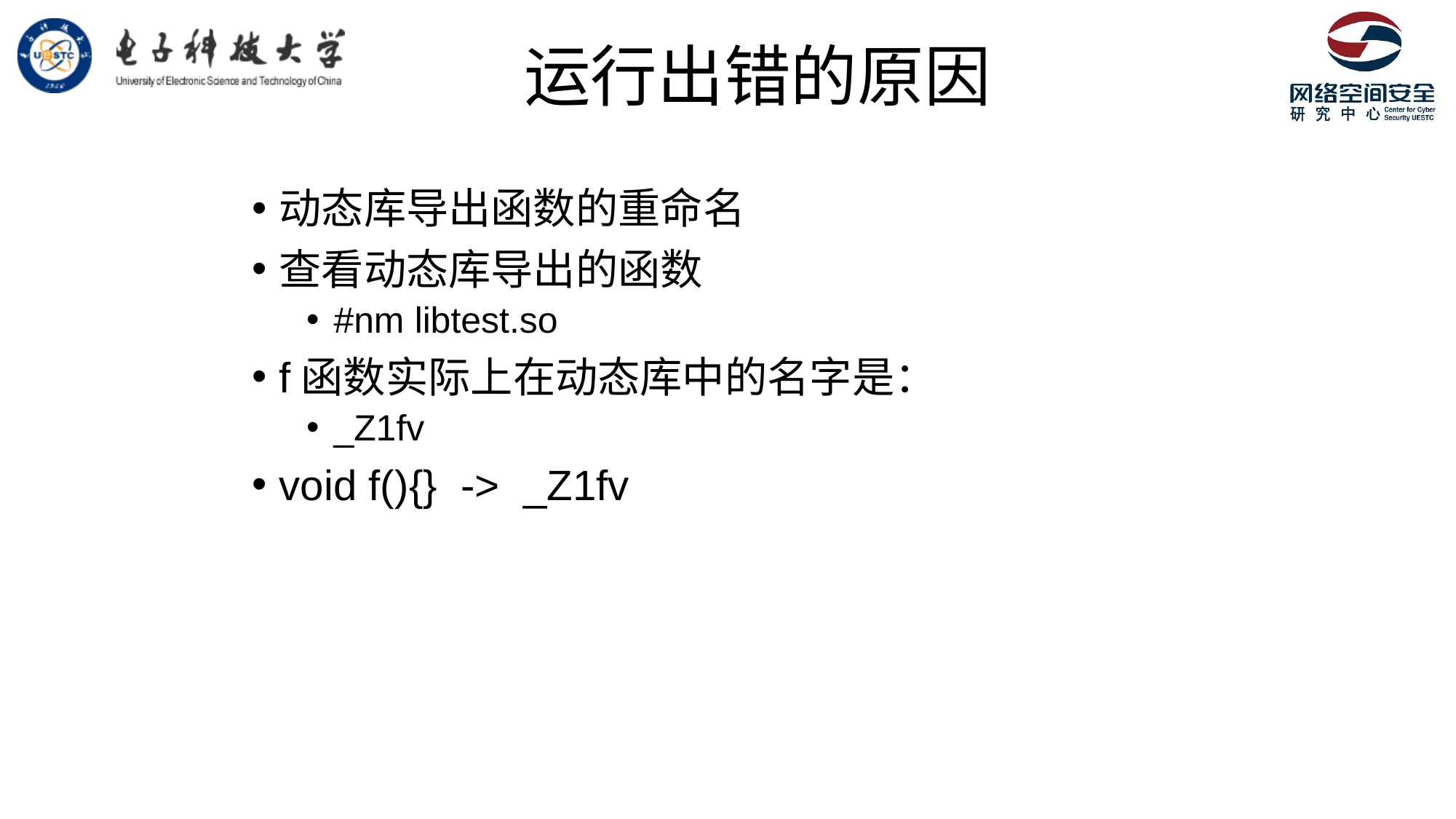

# 运行出错的原因
动态库导出函数的重命名
查看动态库导出的函数
#nm libtest.so
f函数实际上在动态库中的名字是：
_Z1fv
void f(){}  ->  _Z1fv